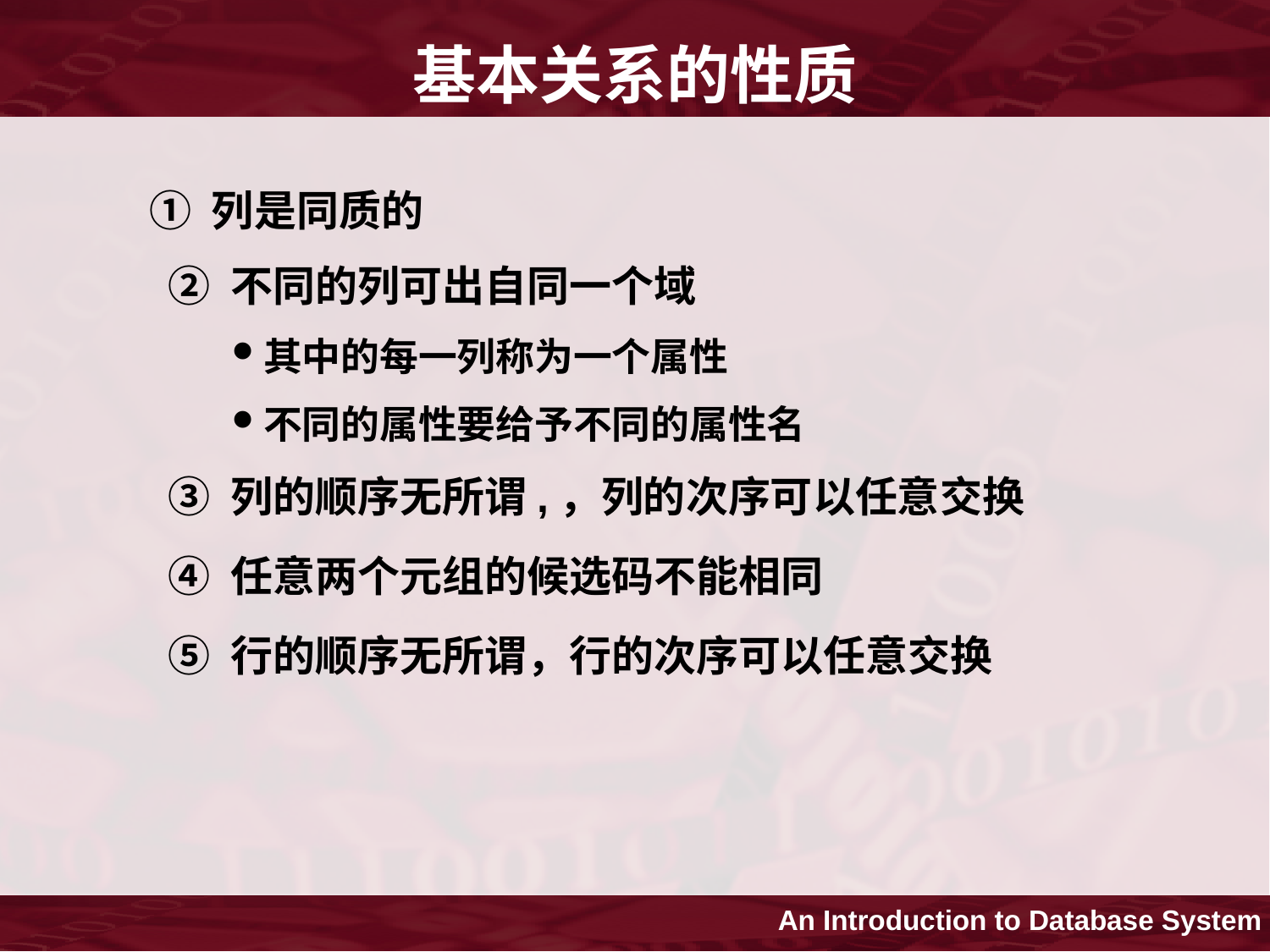

# 基本关系的性质
    ① 列是同质的
② 不同的列可出自同一个域
其中的每一列称为一个属性
不同的属性要给予不同的属性名
③ 列的顺序无所谓,，列的次序可以任意交换
④ 任意两个元组的候选码不能相同
⑤ 行的顺序无所谓，行的次序可以任意交换